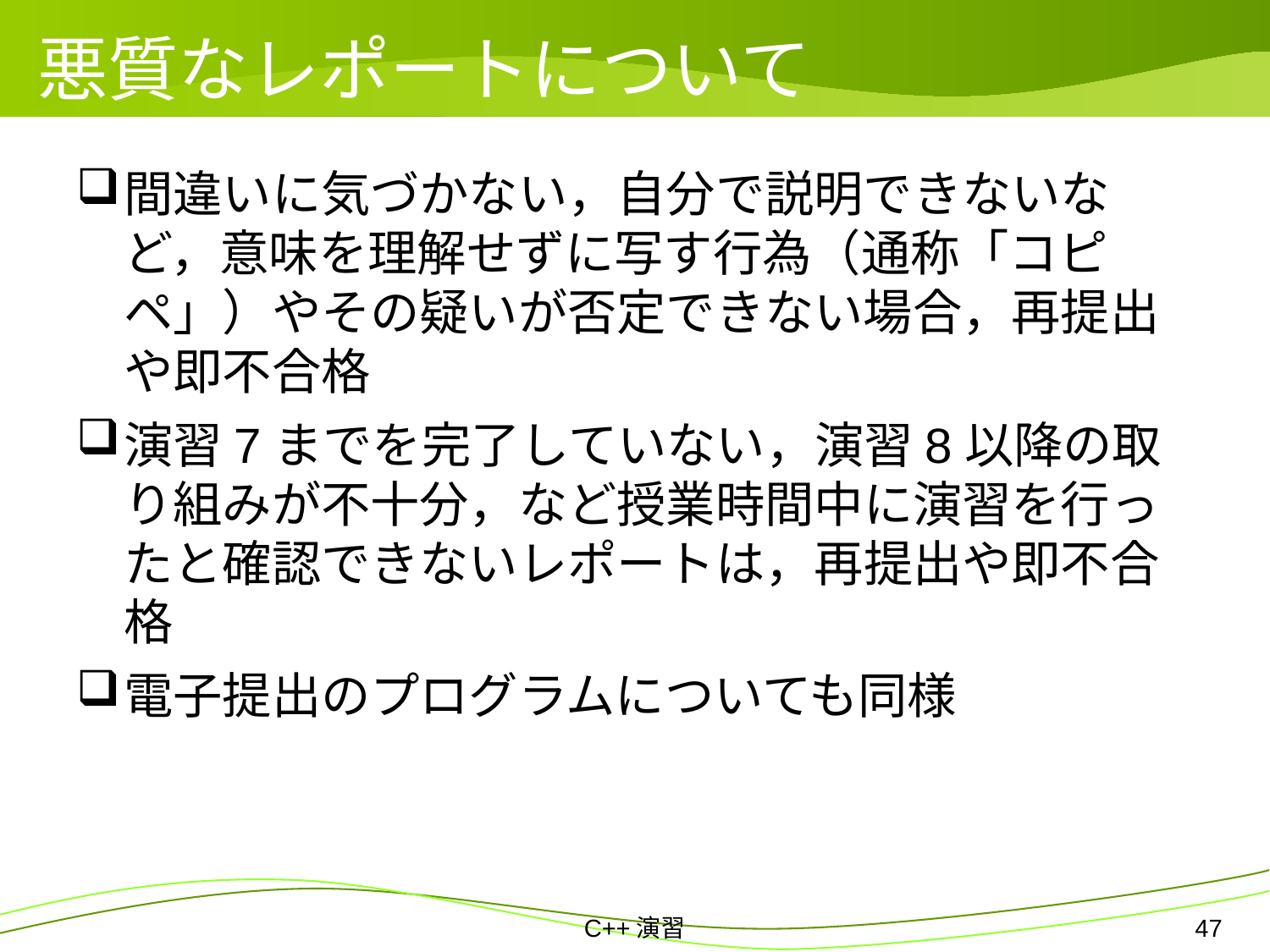

# 悪質なレポートについて
間違いに気づかない，自分で説明できないなど，意味を理解せずに写す行為（通称「コピペ」）やその疑いが否定できない場合，再提出や即不合格
演習7までを完了していない，演習8以降の取り組みが不十分，など授業時間中に演習を行ったと確認できないレポートは，再提出や即不合格
電子提出のプログラムについても同様
C++演習
47